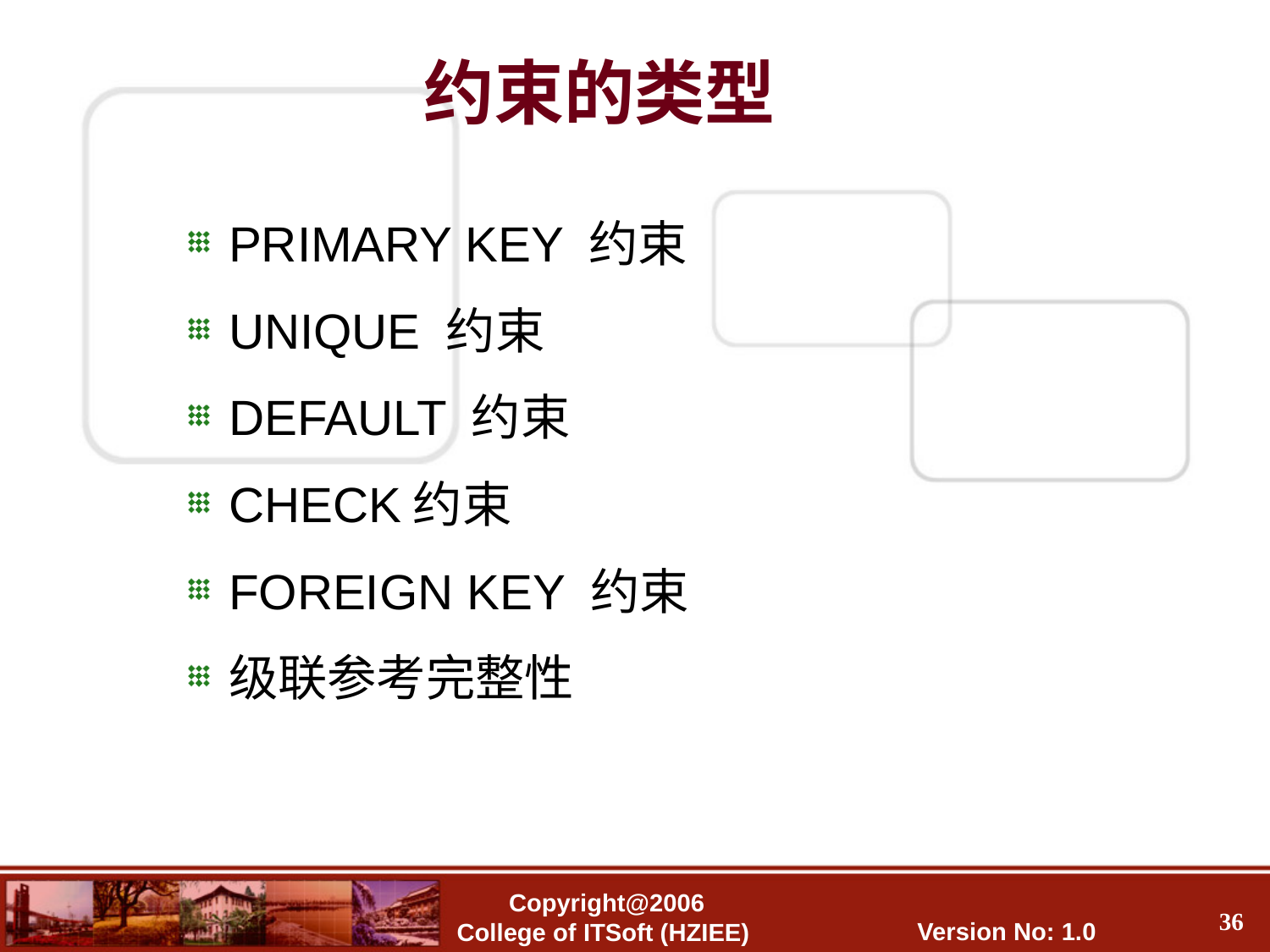

约束的类型
PRIMARY KEY 约束
UNIQUE 约束
DEFAULT 约束
CHECK约束
FOREIGN KEY 约束
级联参考完整性